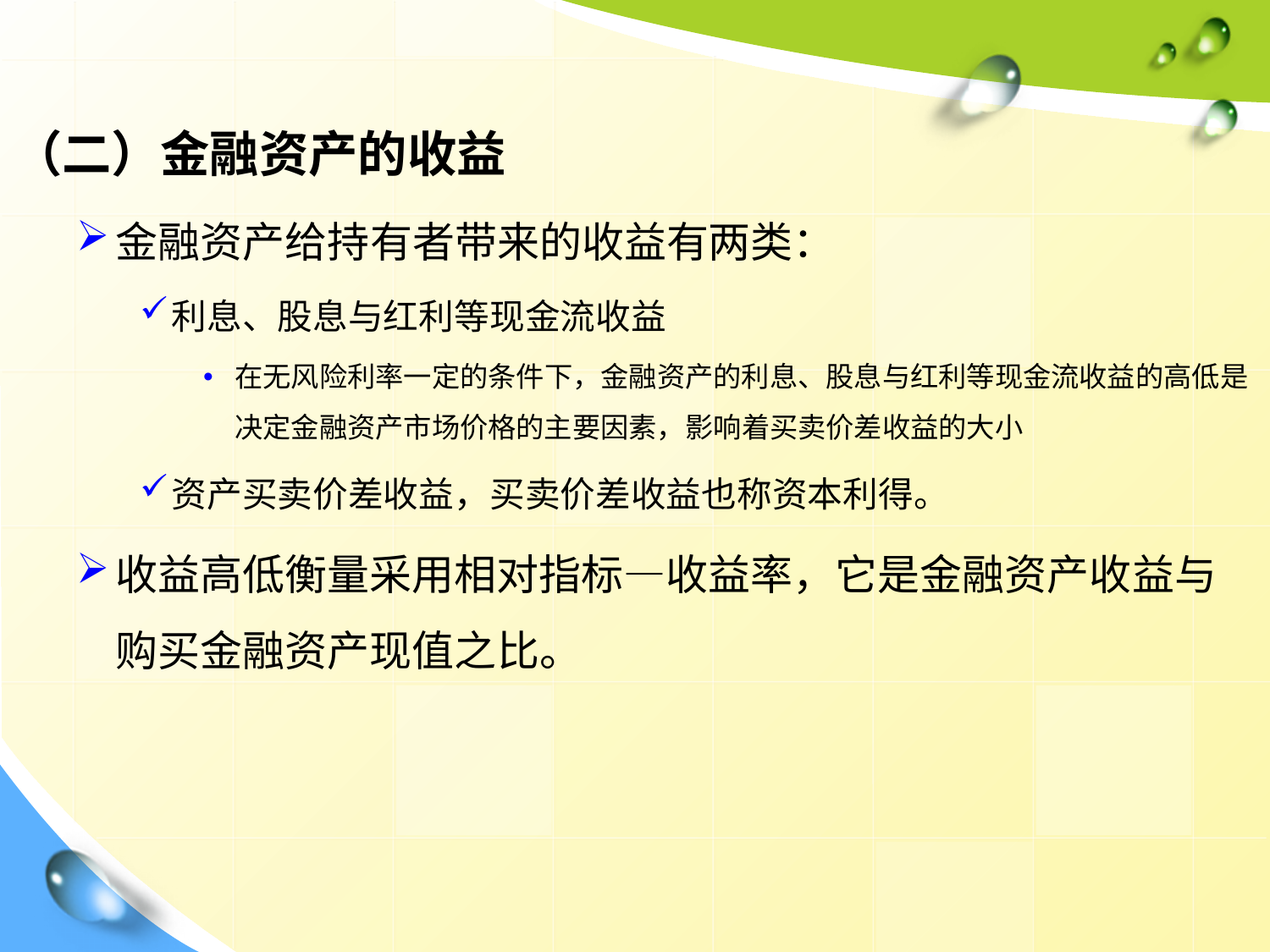

（二）金融资产的收益
金融资产给持有者带来的收益有两类：
利息、股息与红利等现金流收益
在无风险利率一定的条件下，金融资产的利息、股息与红利等现金流收益的高低是决定金融资产市场价格的主要因素，影响着买卖价差收益的大小
资产买卖价差收益，买卖价差收益也称资本利得。
收益高低衡量采用相对指标—收益率，它是金融资产收益与购买金融资产现值之比。